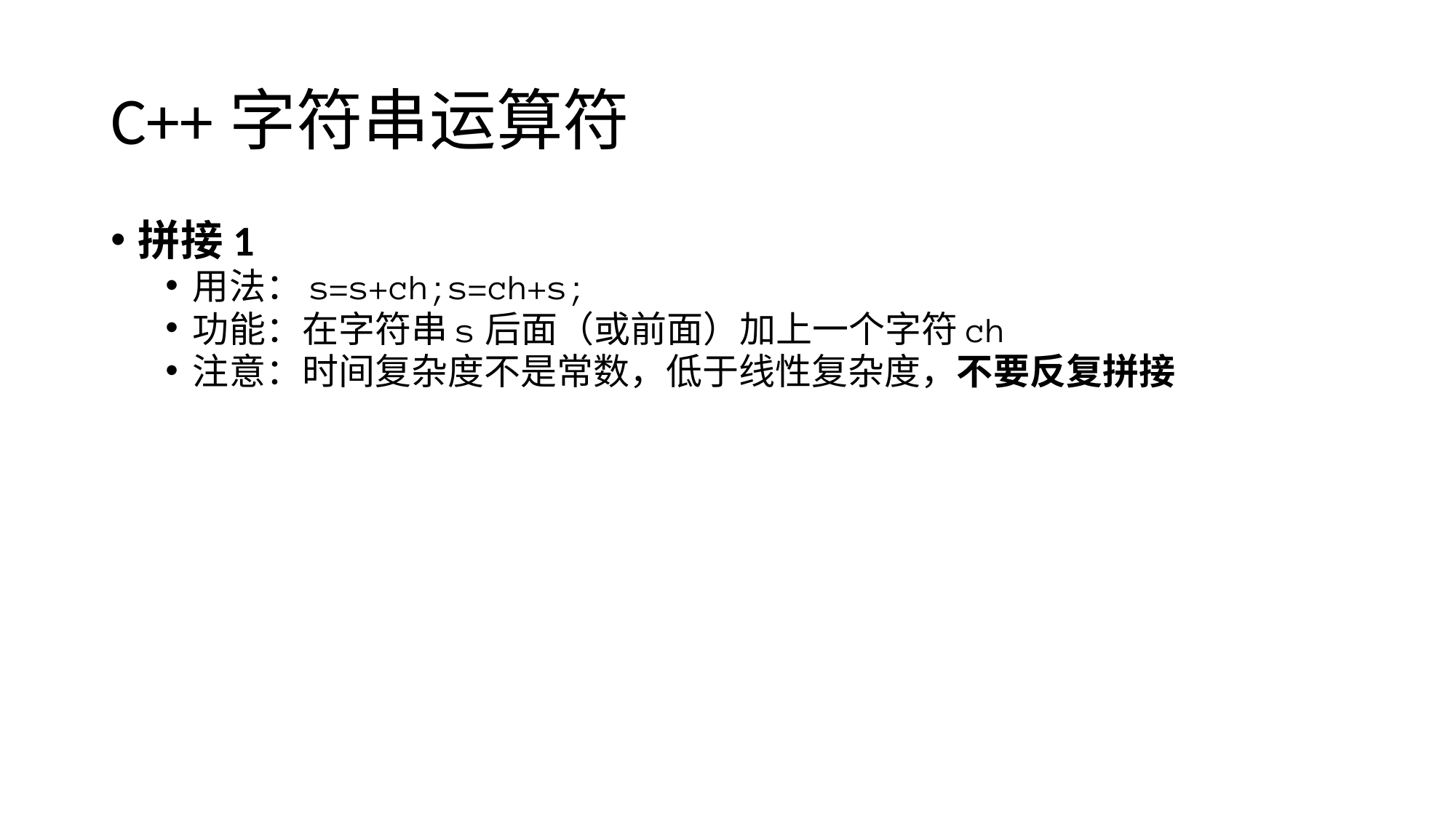

C++字符串运算符
拼接1
用法：s=s+ch;s=ch+s;
功能：在字符串s后面（或前面）加上一个字符ch
注意：时间复杂度不是常数，低于线性复杂度，不要反复拼接